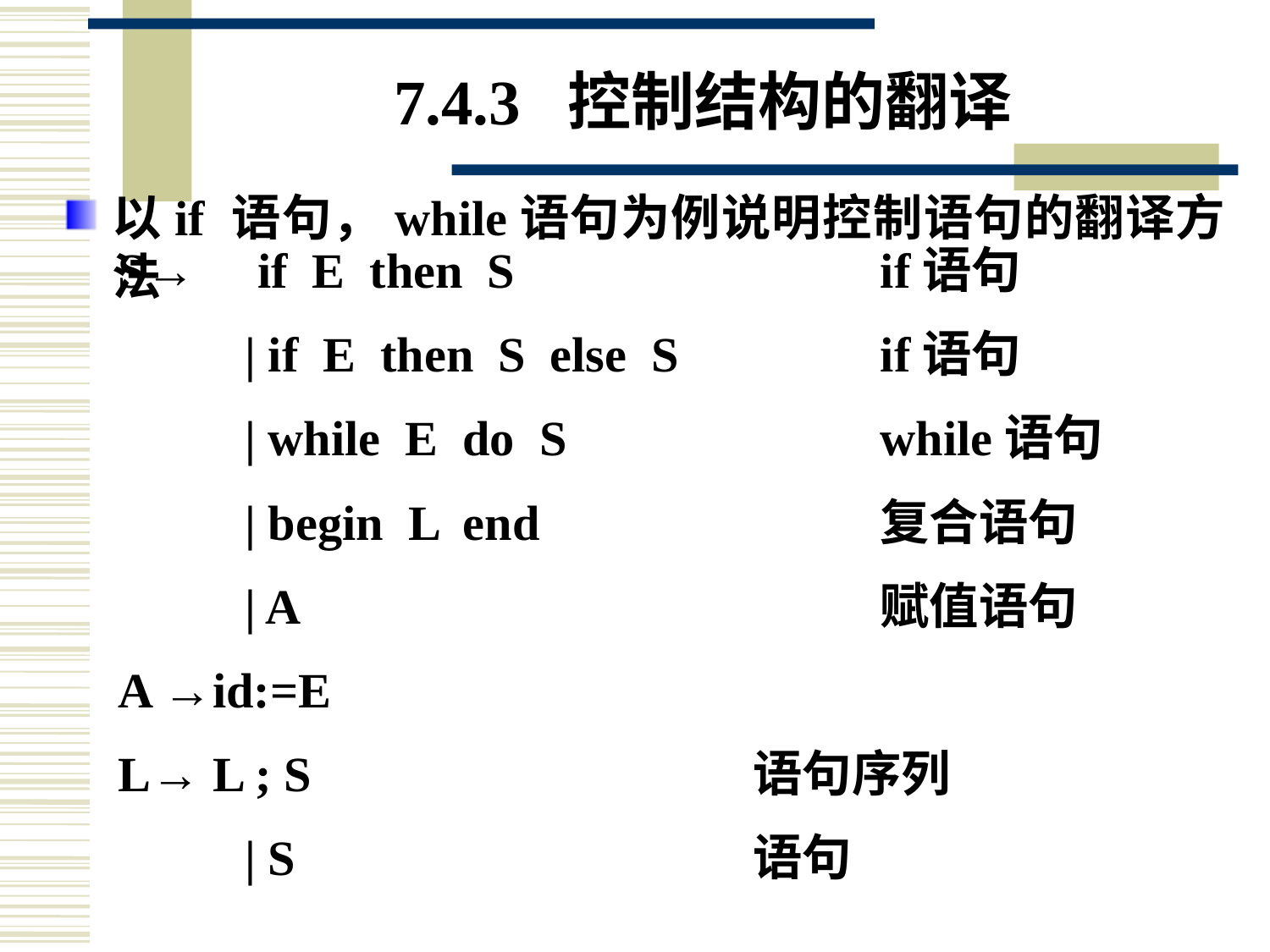

# 7.4.3  控制结构的翻译
以if 语句，while语句为例说明控制语句的翻译方法
S→	 if  E  then  S			if语句
	| if  E  then  S  else  S		if语句
	| while  E  do  S			while语句
	| begin  L  end 			复合语句
	| A					赋值语句
A →id:=E
L→ L ; S				语句序列
	| S 				语句